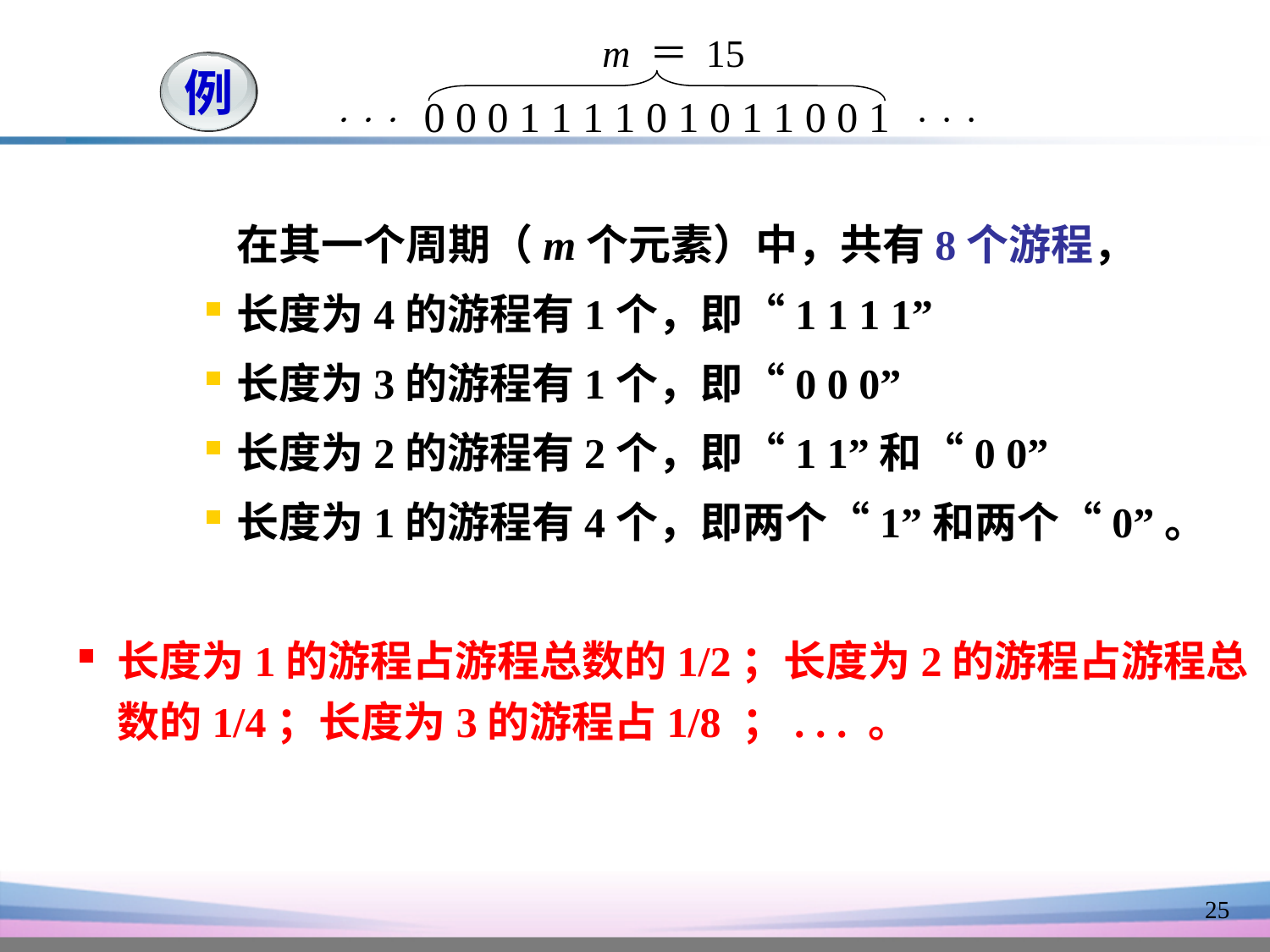

m ＝ 15
⋅⋅⋅  0 0 0 1 1 1 1 0 1 0 1 1 0 0 1  ⋅⋅⋅

例
	在其一个周期（m个元素）中，共有8个游程，
长度为4的游程有1个，即“1 1 1 1”
长度为3的游程有1个，即“0 0 0”
长度为2的游程有2个，即“1 1”和“0 0”
长度为1的游程有4个，即两个“1”和两个“0”。

长度为1的游程占游程总数的1/2；长度为2的游程占游程总数的1/4；长度为3的游程占1/8 ；. . . 。
25